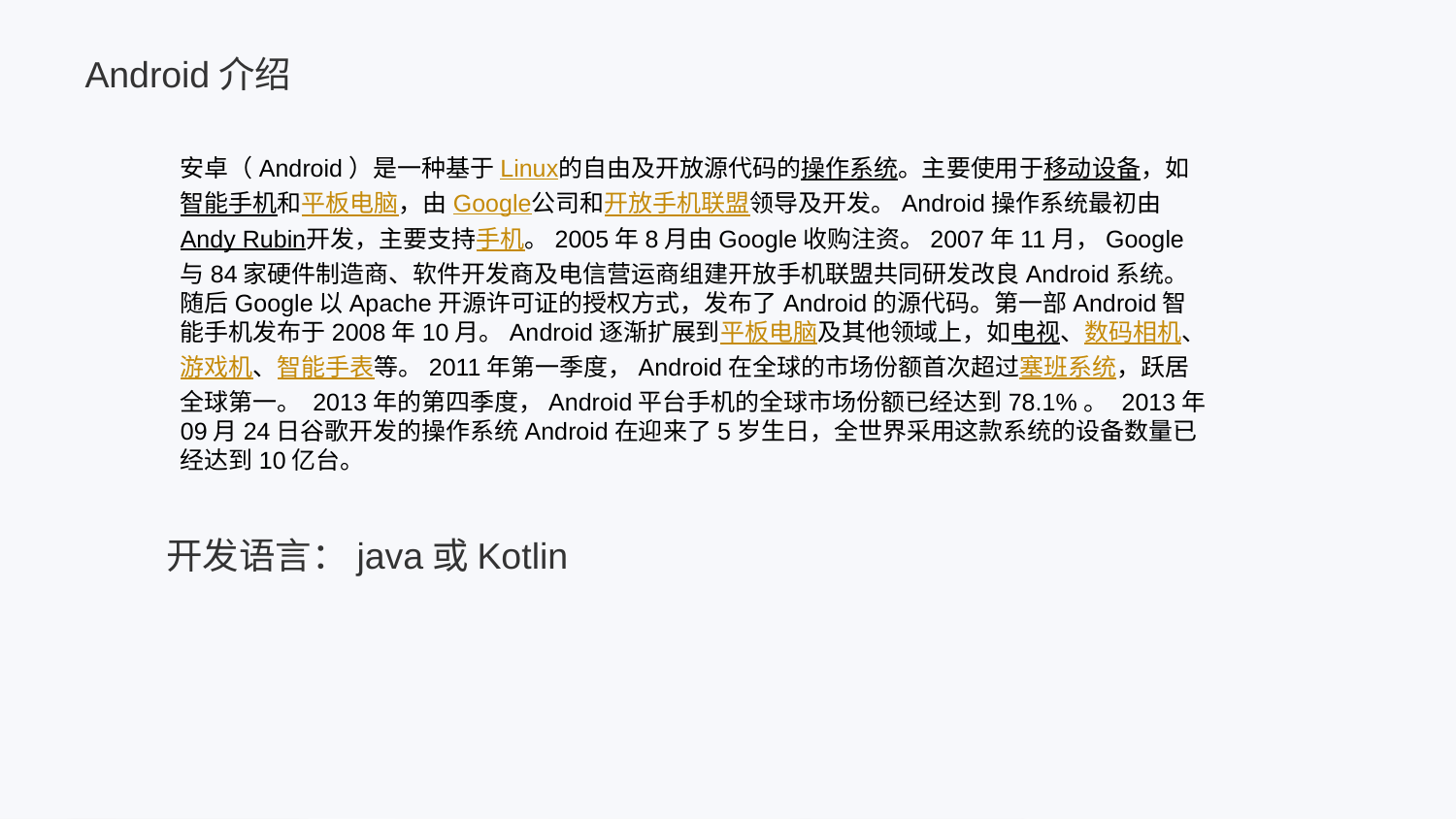

Android介绍
安卓（Android）是一种基于Linux的自由及开放源代码的操作系统。主要使用于移动设备，如智能手机和平板电脑，由Google公司和开放手机联盟领导及开发。Android操作系统最初由Andy Rubin开发，主要支持手机。2005年8月由Google收购注资。2007年11月，Google与84家硬件制造商、软件开发商及电信营运商组建开放手机联盟共同研发改良Android系统。随后Google以Apache开源许可证的授权方式，发布了Android的源代码。第一部Android智能手机发布于2008年10月。Android逐渐扩展到平板电脑及其他领域上，如电视、数码相机、游戏机、智能手表等。2011年第一季度，Android在全球的市场份额首次超过塞班系统，跃居全球第一。 2013年的第四季度，Android平台手机的全球市场份额已经达到78.1%。  2013年09月24日谷歌开发的操作系统Android在迎来了5岁生日，全世界采用这款系统的设备数量已经达到10亿台。
开发语言：java或Kotlin